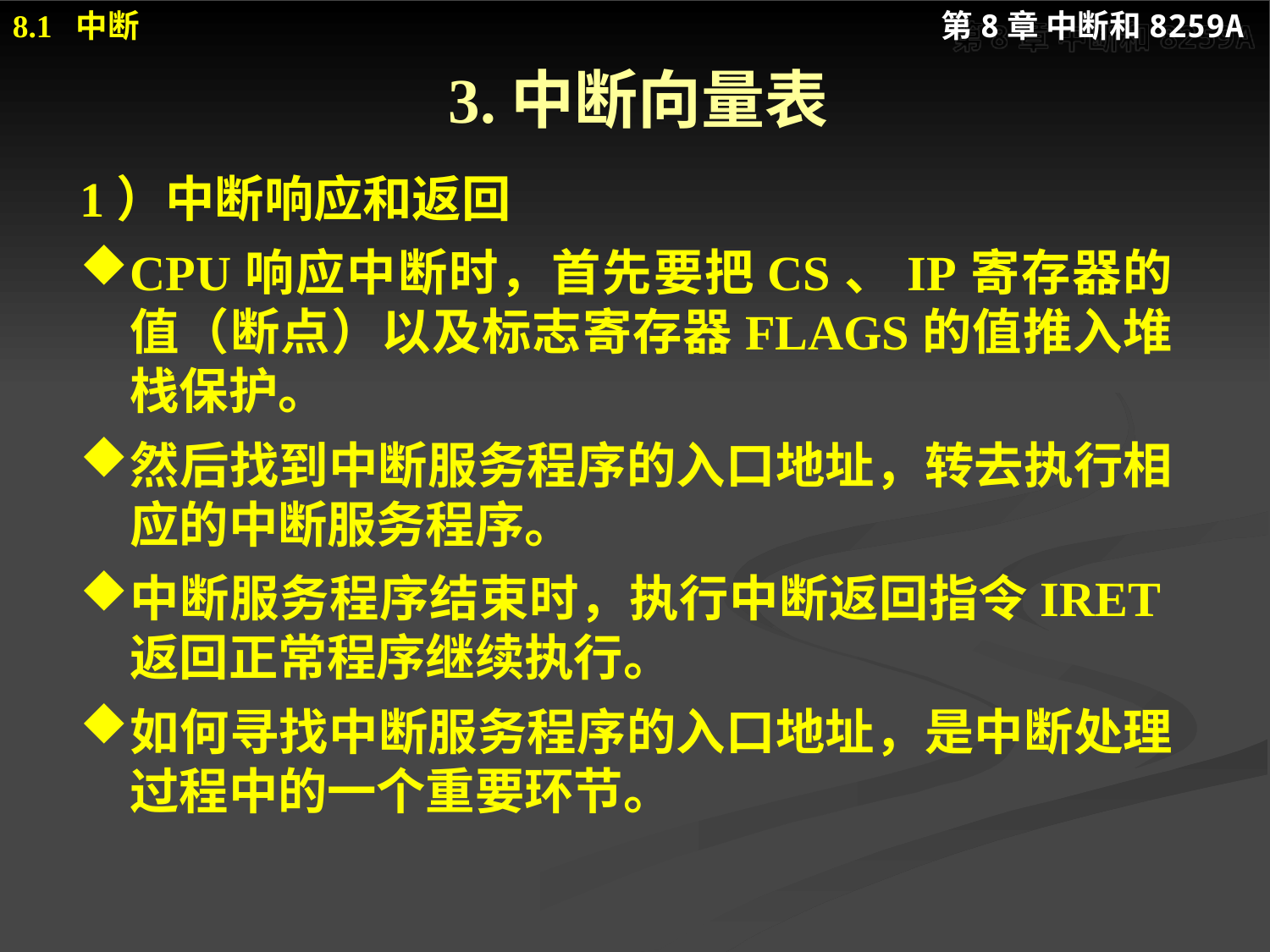

# 3.中断向量表
1）中断响应和返回
CPU响应中断时，首先要把CS、IP寄存器的值（断点）以及标志寄存器FLAGS的值推入堆栈保护。
然后找到中断服务程序的入口地址，转去执行相应的中断服务程序。
中断服务程序结束时，执行中断返回指令IRET返回正常程序继续执行。
如何寻找中断服务程序的入口地址，是中断处理过程中的一个重要环节。